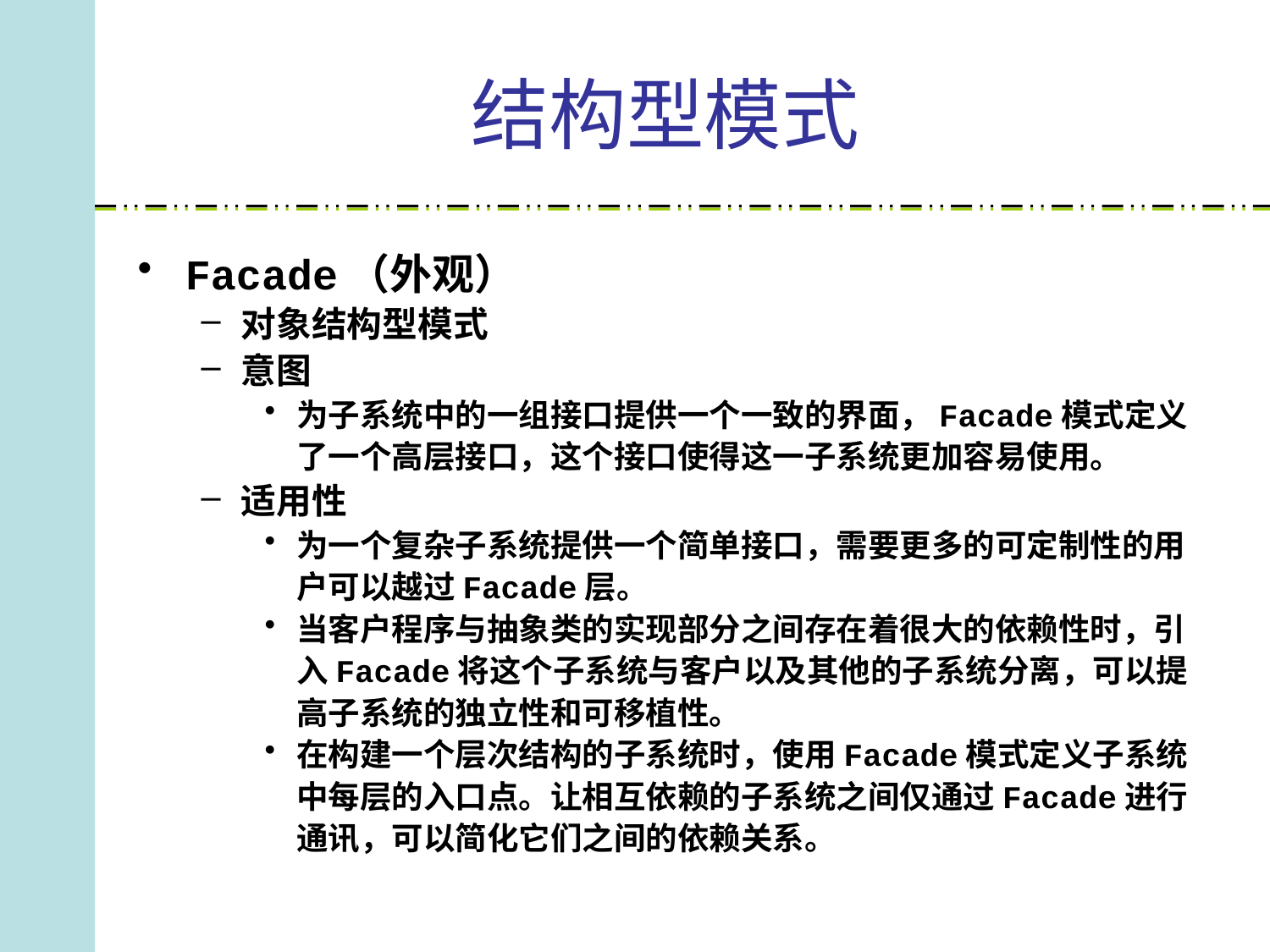

# 结构型模式
Facade（外观）
对象结构型模式
意图
为子系统中的一组接口提供一个一致的界面，Facade模式定义了一个高层接口，这个接口使得这一子系统更加容易使用。
适用性
为一个复杂子系统提供一个简单接口，需要更多的可定制性的用户可以越过Facade层。
当客户程序与抽象类的实现部分之间存在着很大的依赖性时，引入Facade将这个子系统与客户以及其他的子系统分离，可以提高子系统的独立性和可移植性。
在构建一个层次结构的子系统时，使用Facade模式定义子系统中每层的入口点。让相互依赖的子系统之间仅通过Facade进行通讯，可以简化它们之间的依赖关系。